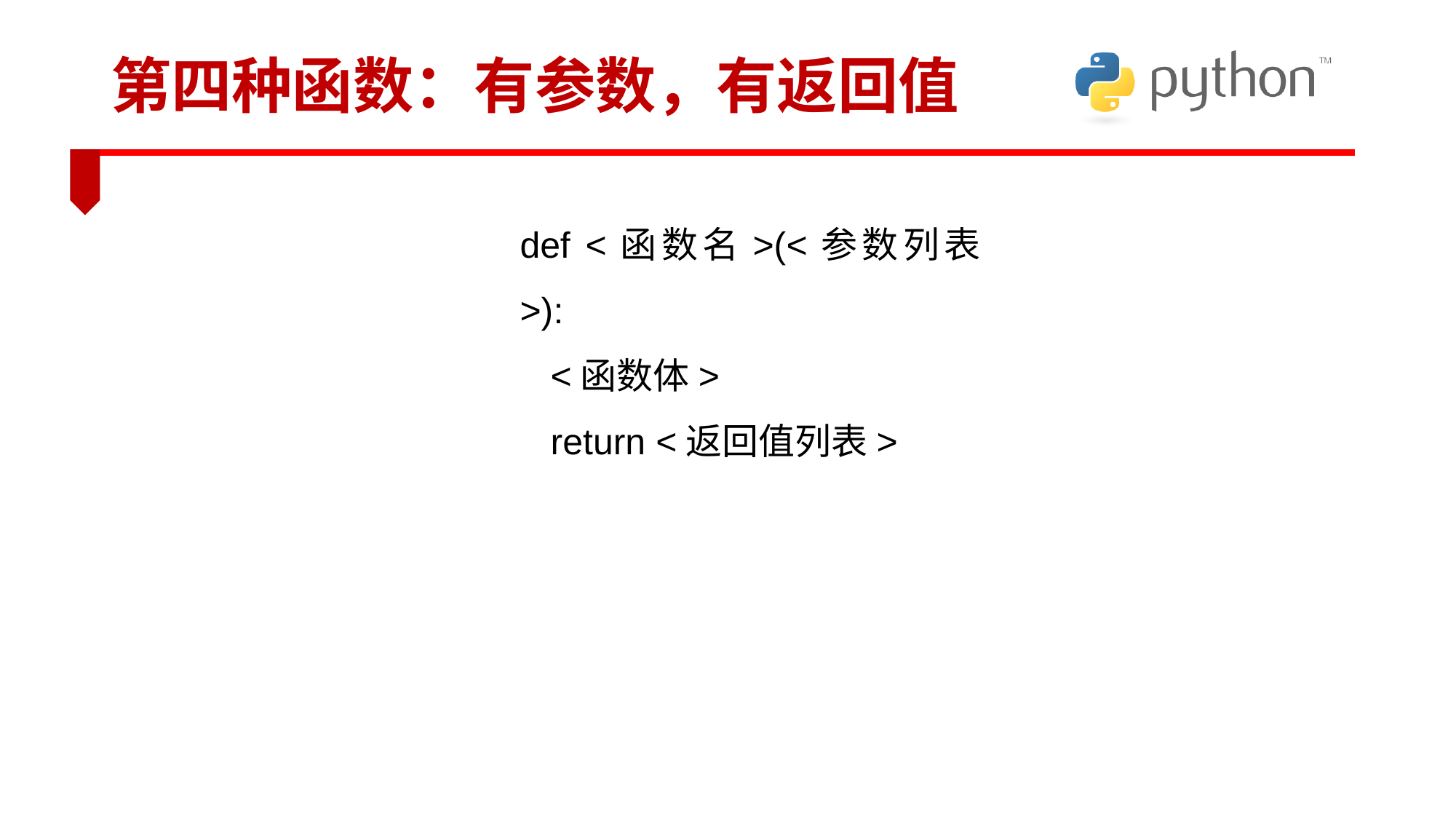

# 第四种函数：有参数，有返回值
def <函数名>(<参数列表>):
   <函数体>
   return <返回值列表>